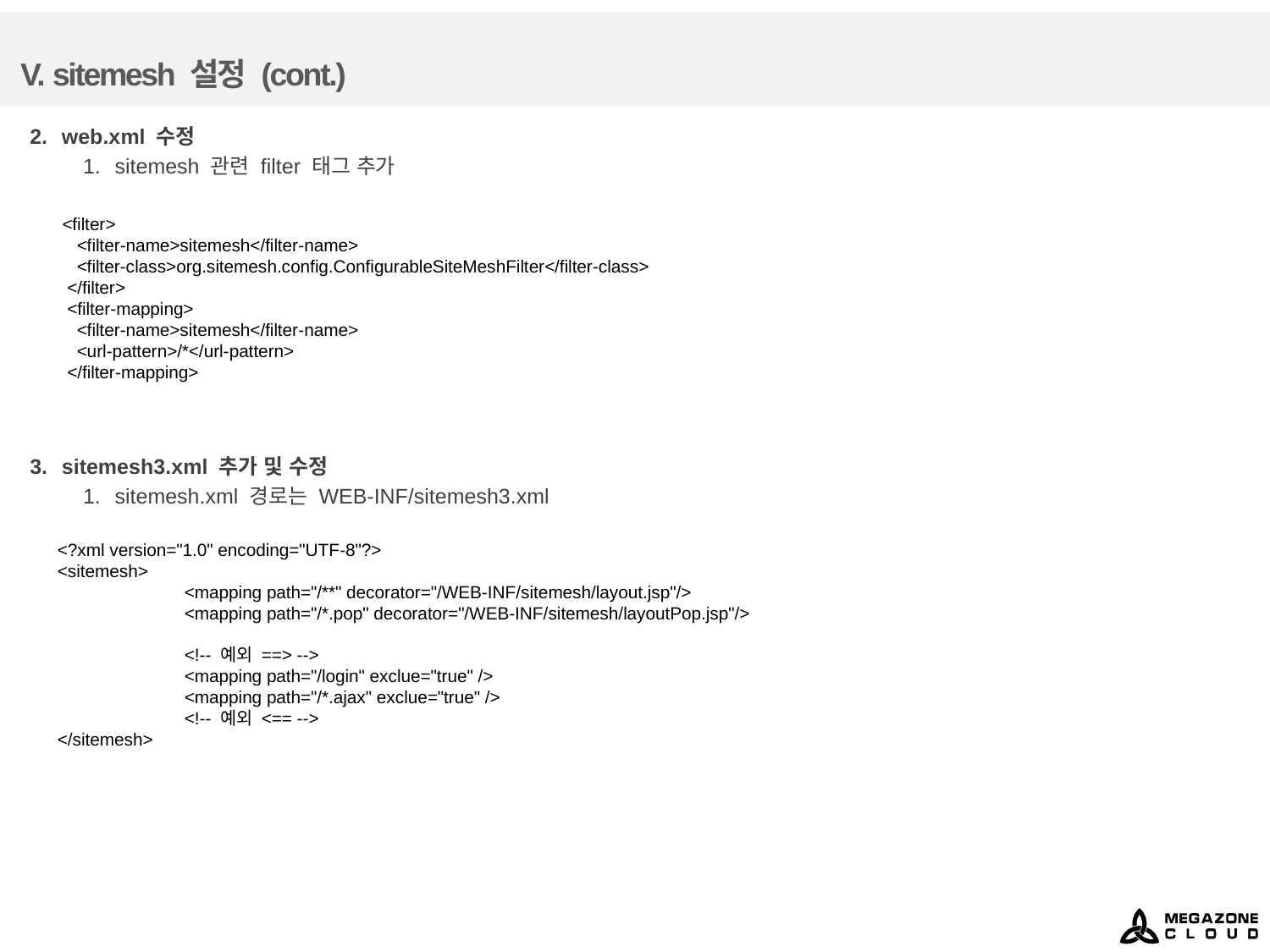

# V. sitemesh 설정 (cont.)
web.xml 수정
sitemesh 관련 filter 태그 추가
 <filter>
    <filter-name>sitemesh</filter-name>
    <filter-class>org.sitemesh.config.ConfigurableSiteMeshFilter</filter-class>
  </filter>
  <filter-mapping>
    <filter-name>sitemesh</filter-name>
    <url-pattern>/*</url-pattern>
  </filter-mapping>
sitemesh3.xml 추가 및 수정
sitemesh.xml 경로는 WEB-INF/sitemesh3.xml
<?xml version="1.0" encoding="UTF-8"?>
<sitemesh>
	<mapping path="/**" decorator="/WEB-INF/sitemesh/layout.jsp"/>
	<mapping path="/*.pop" decorator="/WEB-INF/sitemesh/layoutPop.jsp"/>

	<!-- 예외 ==> -->
	<mapping path="/login" exclue="true" />
	<mapping path="/*.ajax" exclue="true" />
	<!-- 예외 <== -->
</sitemesh>